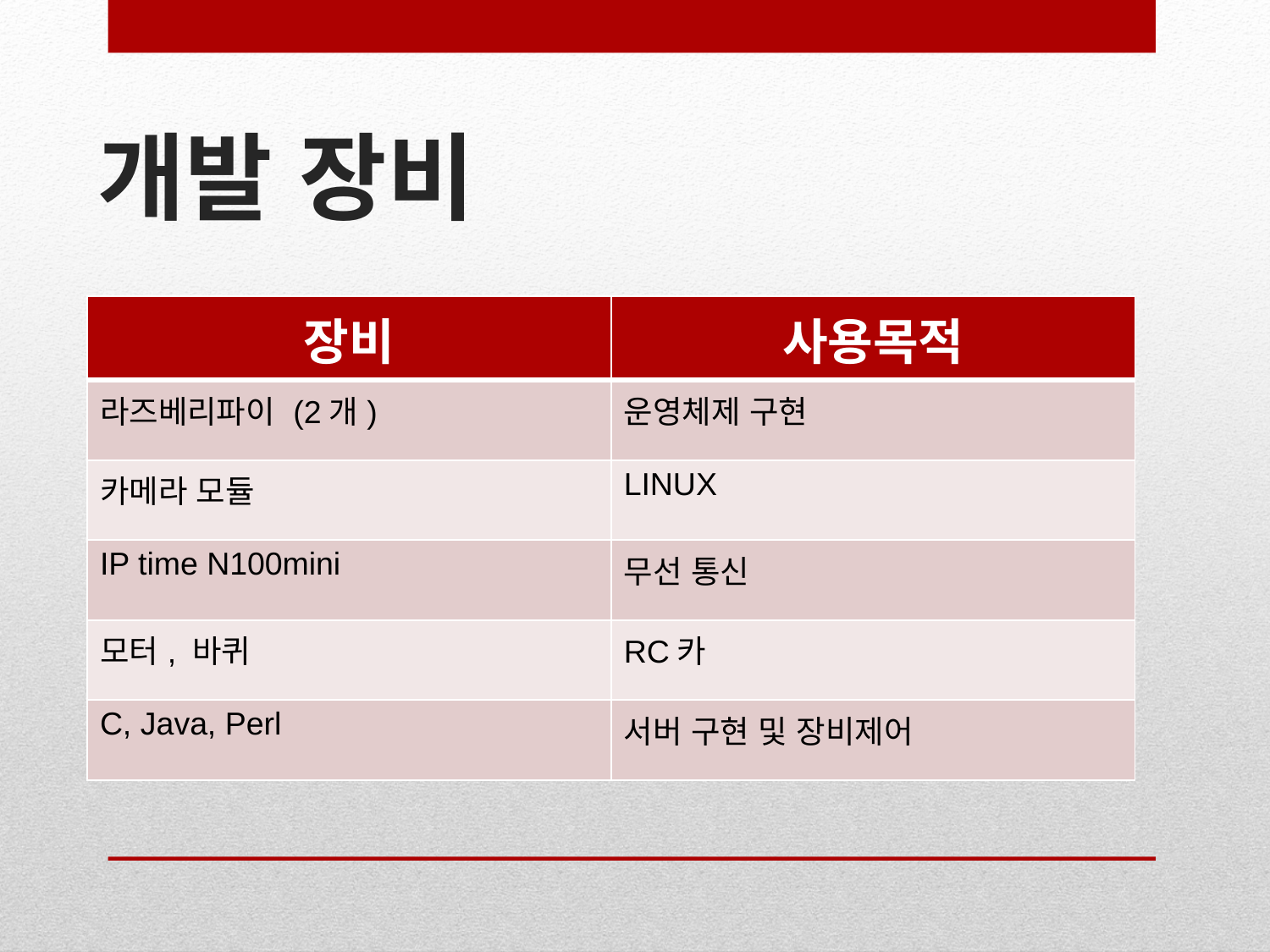

# 개발 장비
| 장비 | 사용목적 |
| --- | --- |
| 라즈베리파이 (2개) | 운영체제 구현 |
| 카메라 모듈 | LINUX |
| IP time N100mini | 무선 통신 |
| 모터, 바퀴 | RC카 |
| C, Java, Perl | 서버 구현 및 장비제어 |